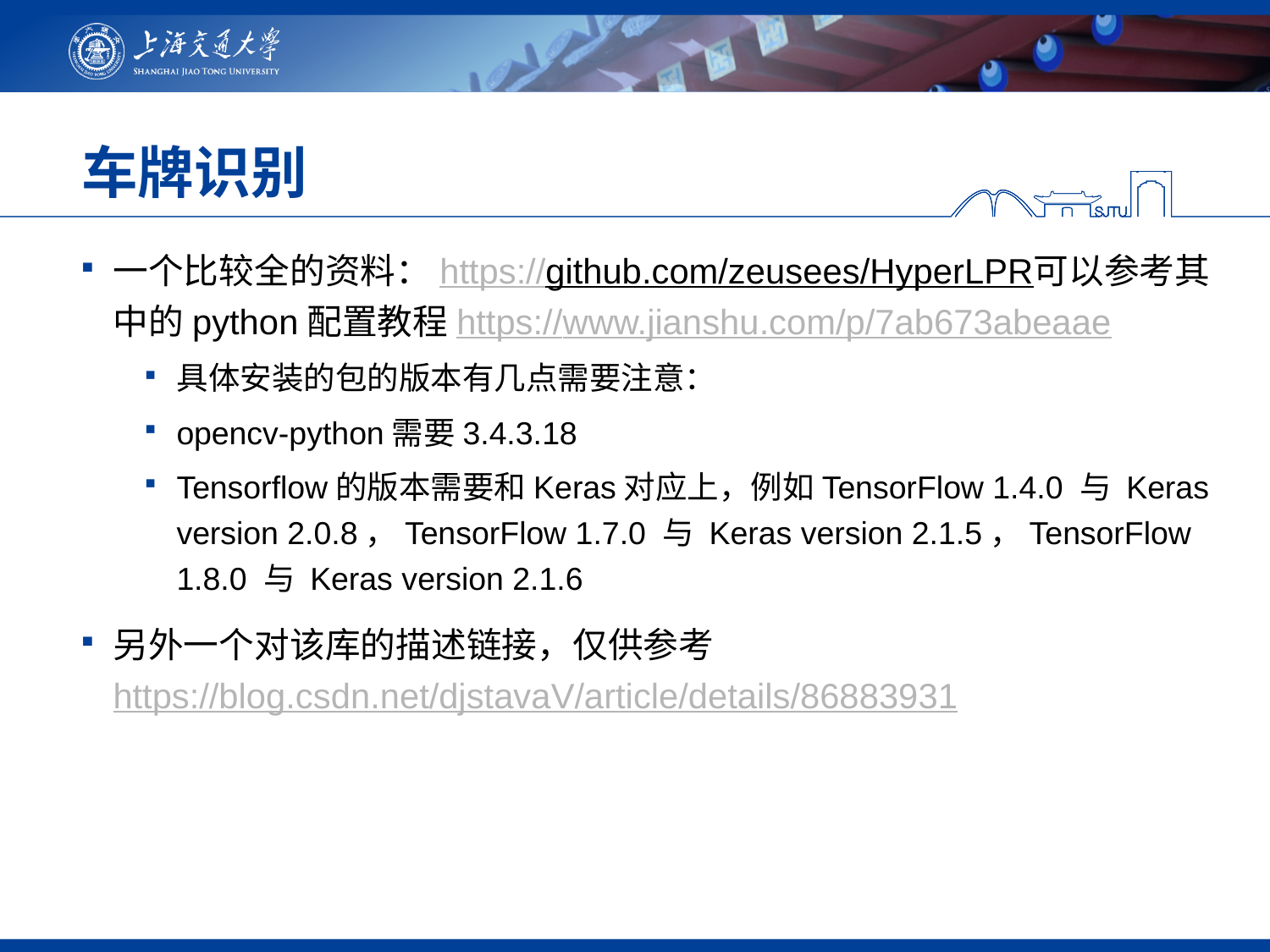

# 车牌识别
一个比较全的资料：https://github.com/zeusees/HyperLPR可以参考其中的python配置教程https://www.jianshu.com/p/7ab673abeaae
具体安装的包的版本有几点需要注意：
opencv-python需要3.4.3.18
Tensorflow的版本需要和Keras对应上，例如TensorFlow 1.4.0 与 Keras version 2.0.8，TensorFlow 1.7.0 与 Keras version 2.1.5，TensorFlow 1.8.0 与 Keras version 2.1.6
另外一个对该库的描述链接，仅供参考https://blog.csdn.net/djstavaV/article/details/86883931